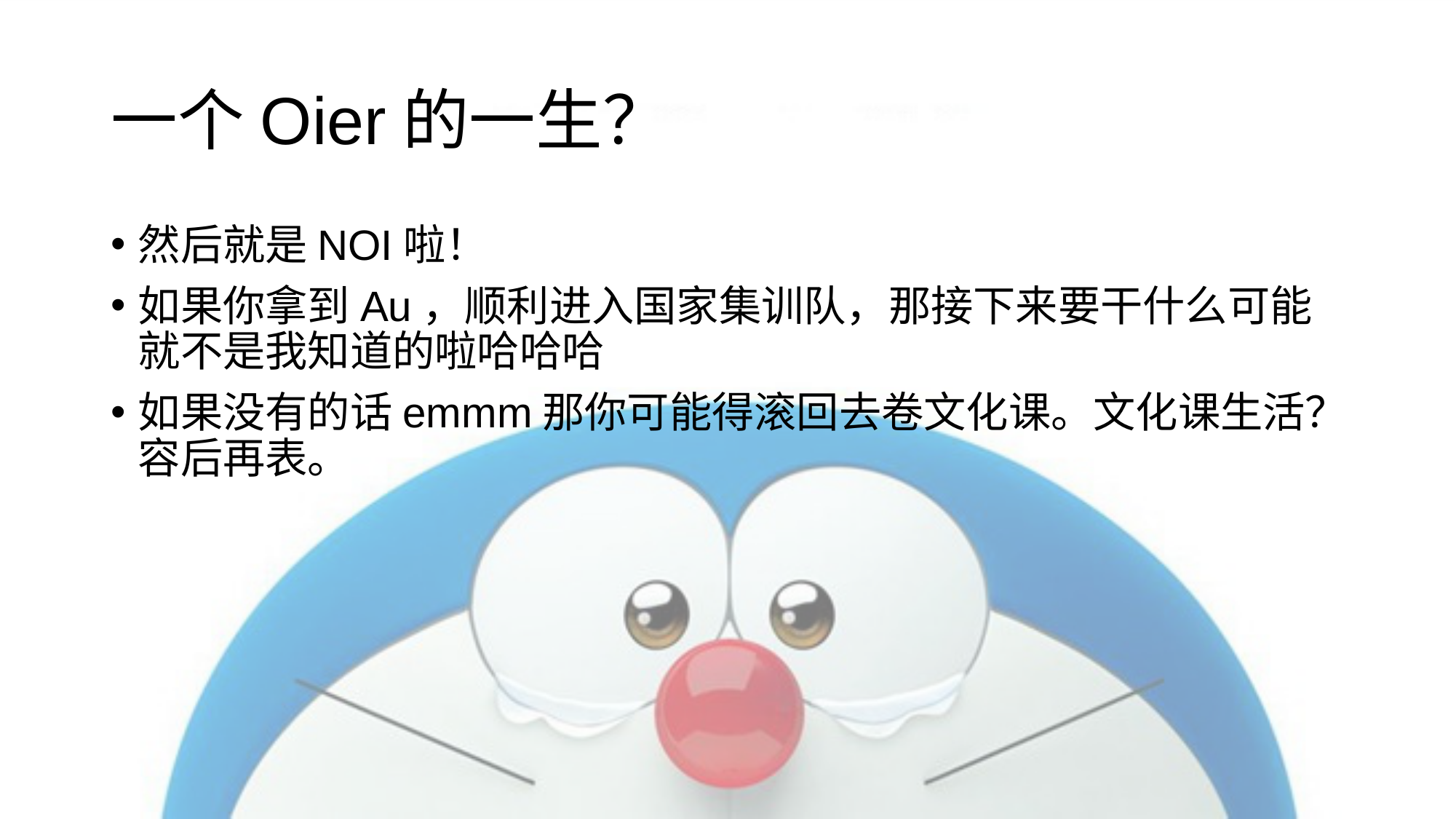

# 一个Oier的一生？
然后就是NOI啦！
如果你拿到Au，顺利进入国家集训队，那接下来要干什么可能就不是我知道的啦哈哈哈
如果没有的话emmm那你可能得滚回去卷文化课。文化课生活？容后再表。